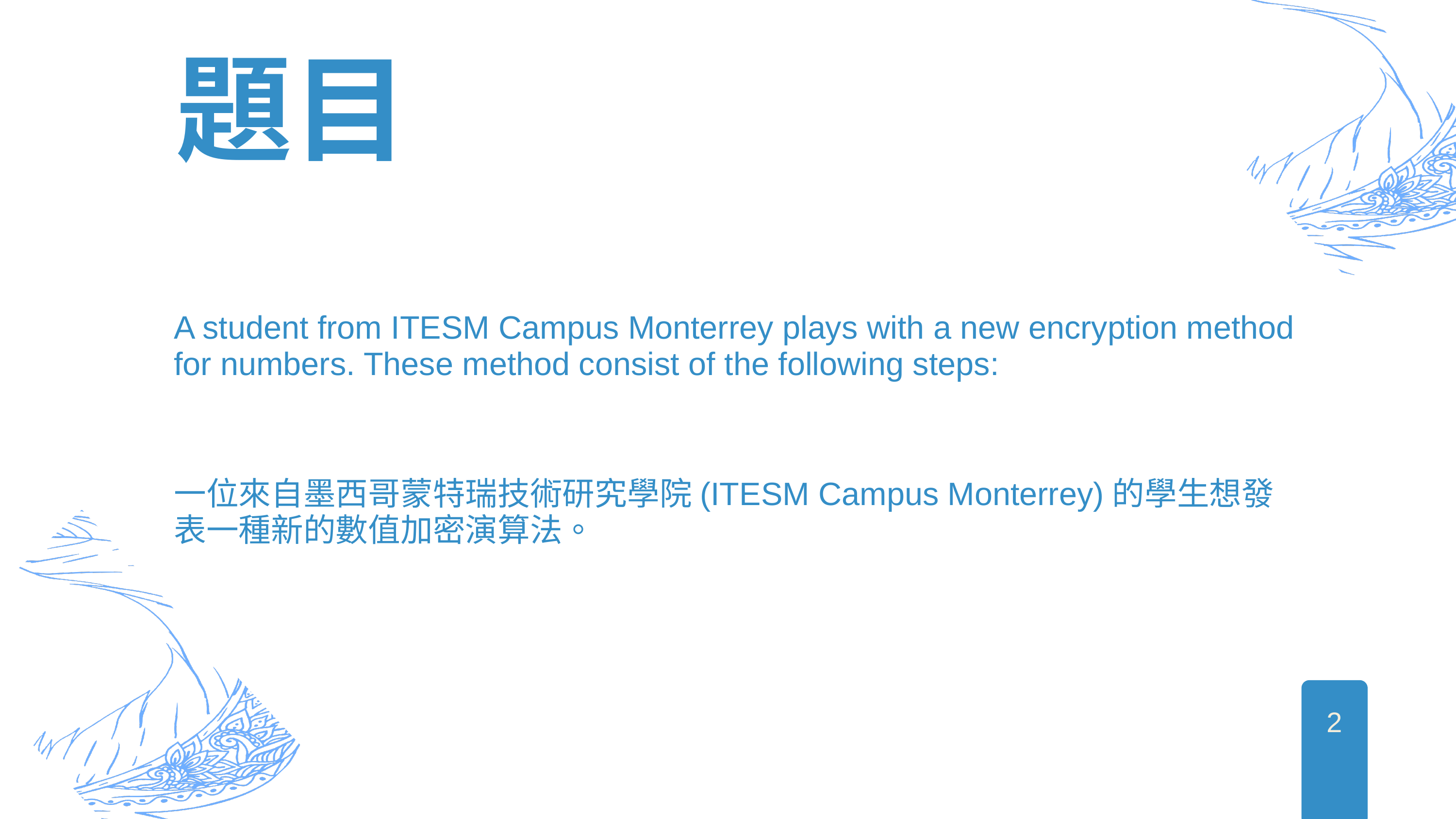

題目
A student from ITESM Campus Monterrey plays with a new encryption method for numbers. These method consist of the following steps:
一位來自墨西哥蒙特瑞技術研究學院(ITESM Campus Monterrey)的學生想發表一種新的數值加密演算法。

2